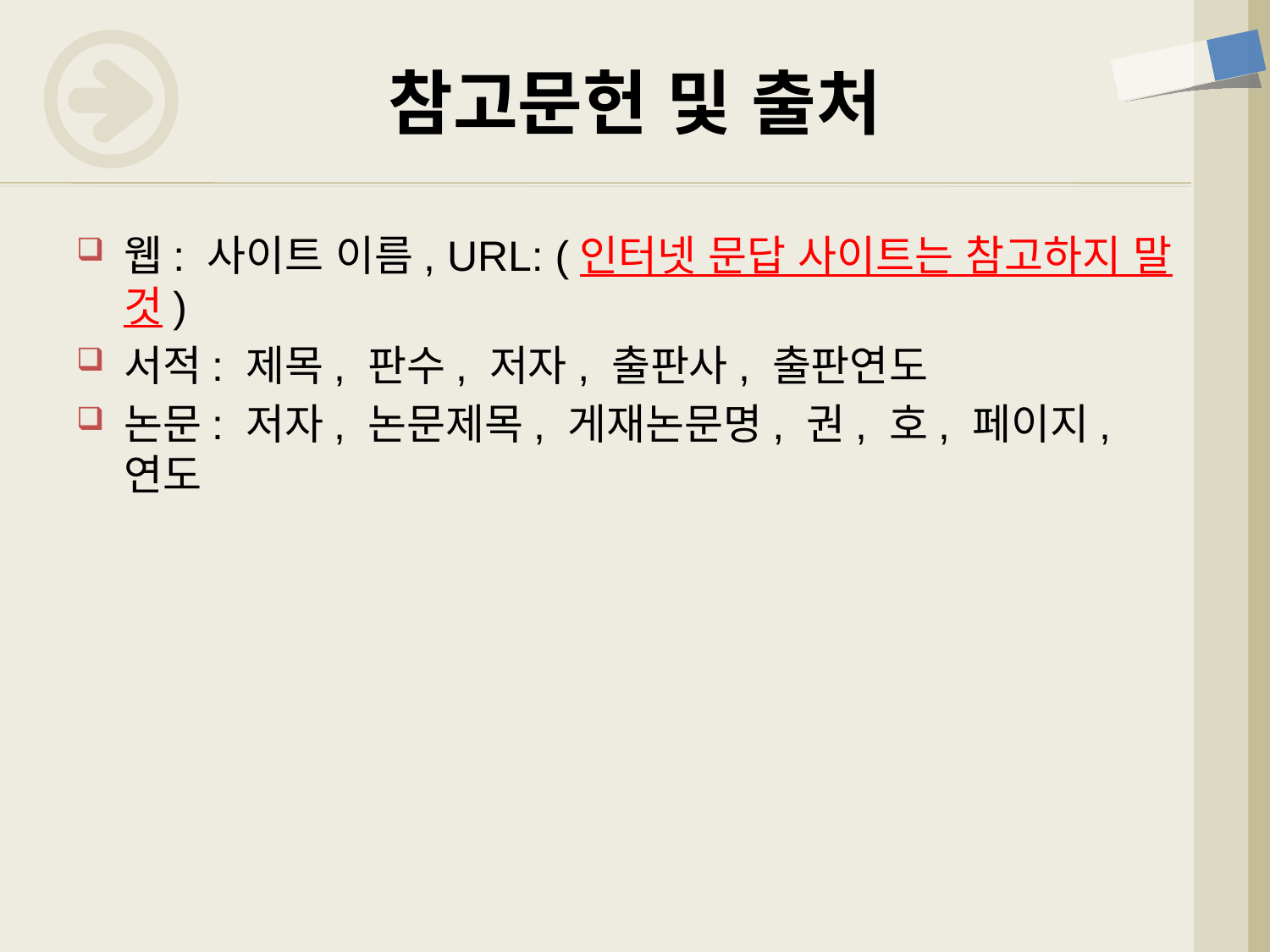

# 참고문헌 및 출처
웹: 사이트 이름, URL: (인터넷 문답 사이트는 참고하지 말 것)
서적: 제목, 판수, 저자, 출판사, 출판연도
논문: 저자, 논문제목, 게재논문명, 권, 호, 페이지, 연도